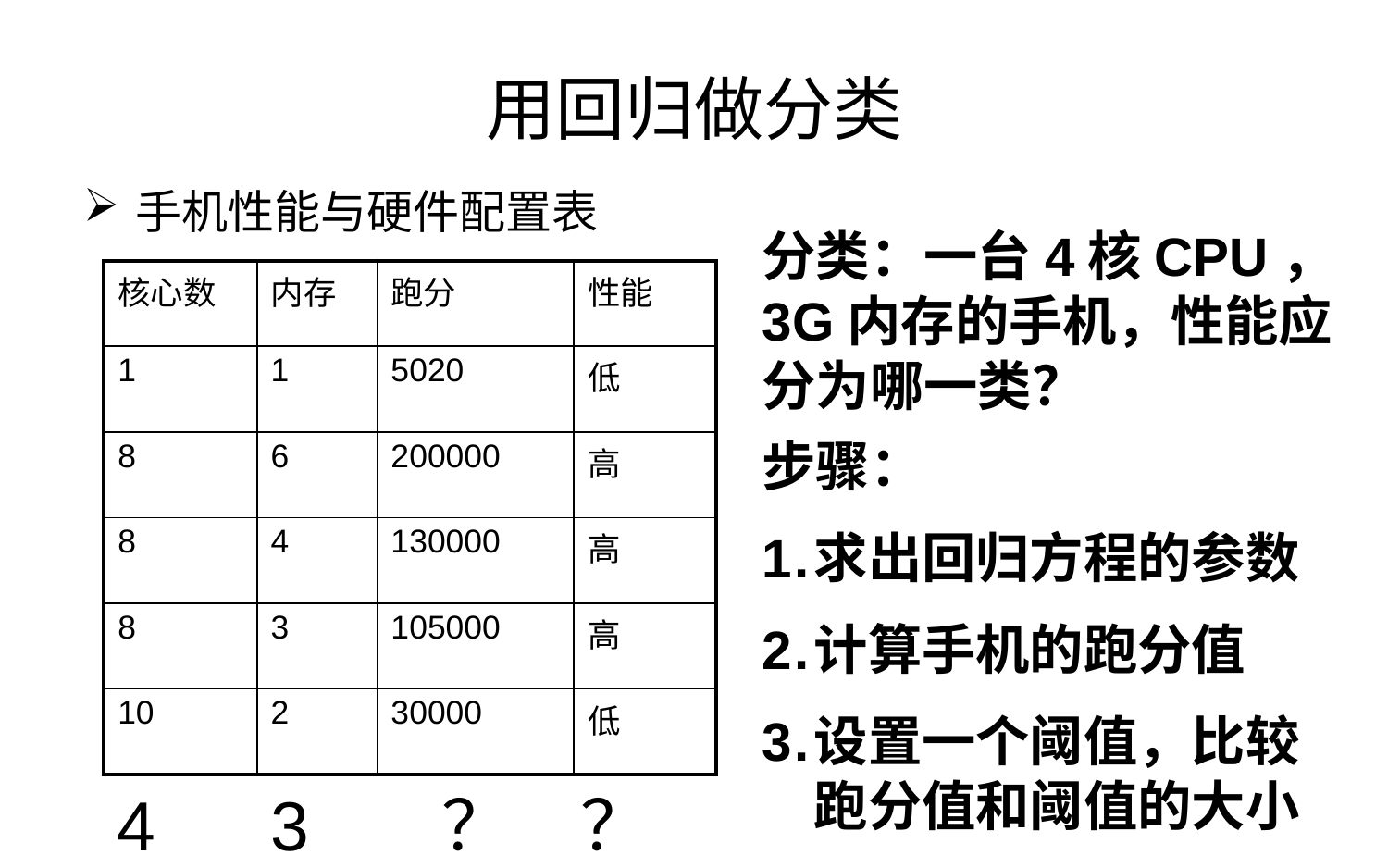

# 用回归做分类
手机性能与硬件配置表
分类：一台4核CPU，3G内存的手机，性能应分为哪一类？
| 核心数 | 内存 | 跑分 | 性能 |
| --- | --- | --- | --- |
| 1 | 1 | 5020 | 低 |
| 8 | 6 | 200000 | 高 |
| 8 | 4 | 130000 | 高 |
| 8 | 3 | 105000 | 高 |
| 10 | 2 | 30000 | 低 |
步骤：
求出回归方程的参数
计算手机的跑分值
设置一个阈值，比较跑分值和阈值的大小
4      3      ？	   ？